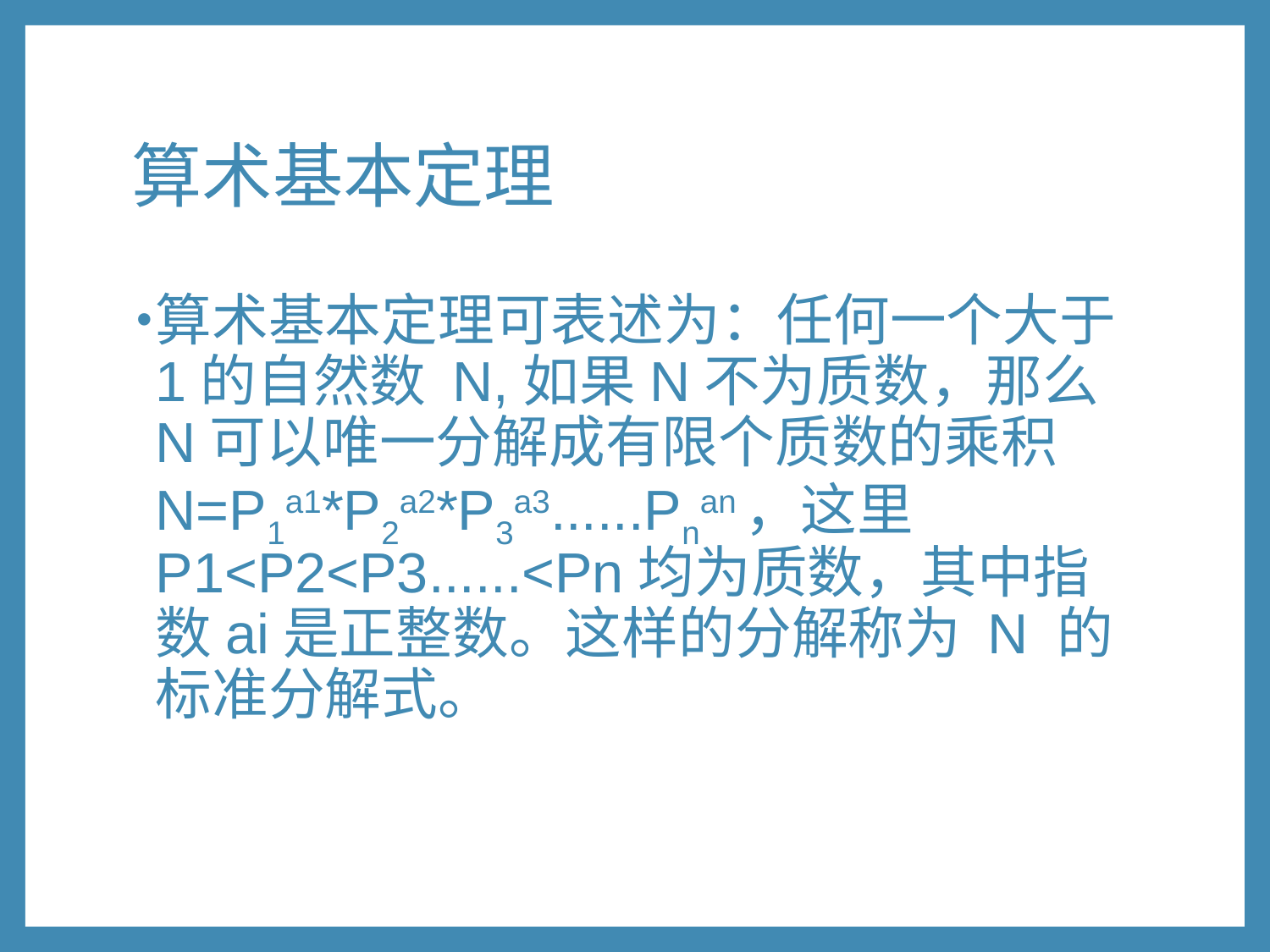

# 算术基本定理
算术基本定理可表述为：任何一个大于1的自然数 N,如果N不为质数，那么N可以唯一分解成有限个质数的乘积N=P1a1*P2a2*P3a3......Pnan，这里P1<P2<P3......<Pn均为质数，其中指数ai是正整数。这样的分解称为 N 的标准分解式。